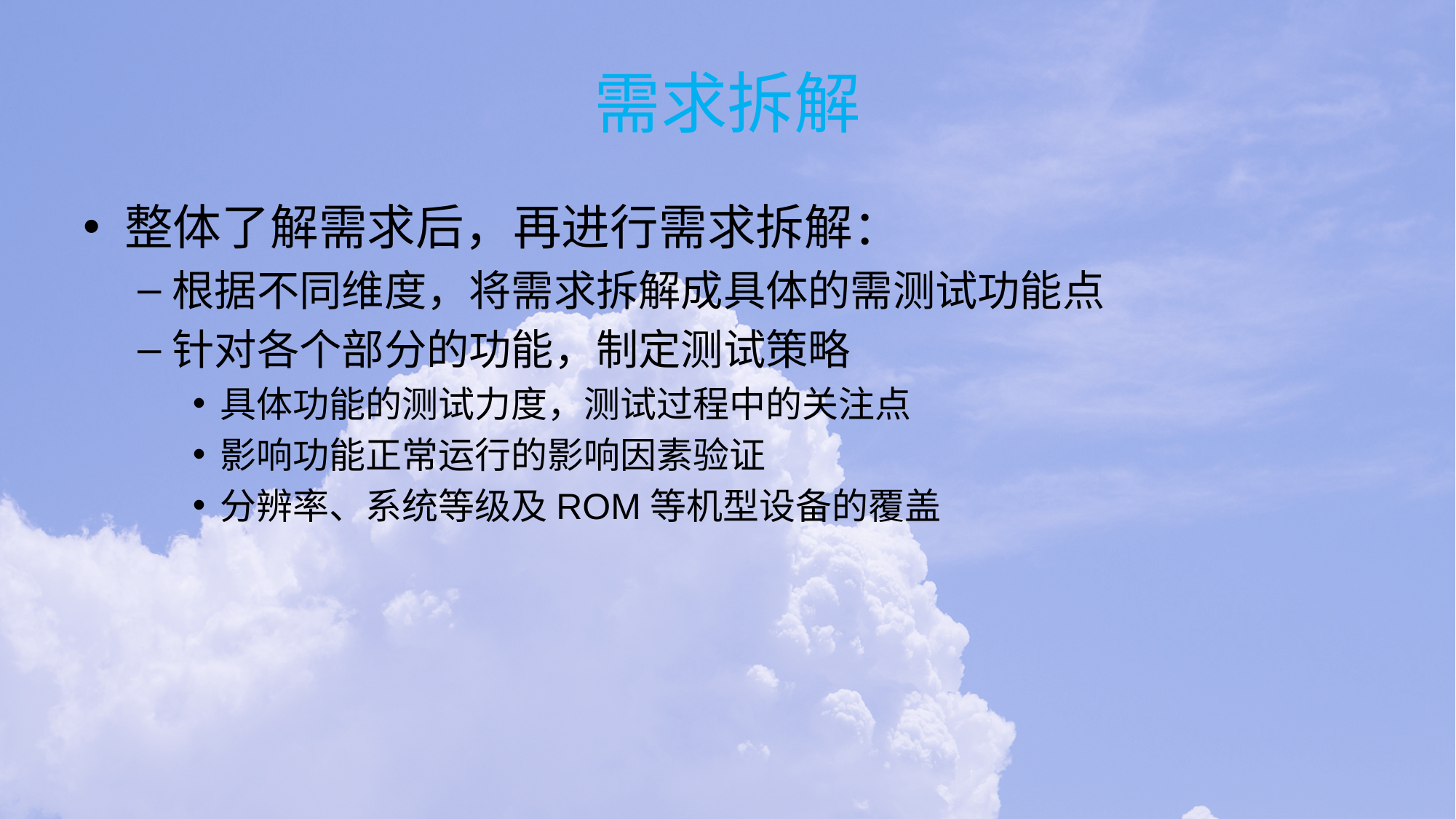

# 需求拆解
整体了解需求后，再进行需求拆解：
根据不同维度，将需求拆解成具体的需测试功能点
针对各个部分的功能，制定测试策略
具体功能的测试力度，测试过程中的关注点
影响功能正常运行的影响因素验证
分辨率、系统等级及ROM等机型设备的覆盖